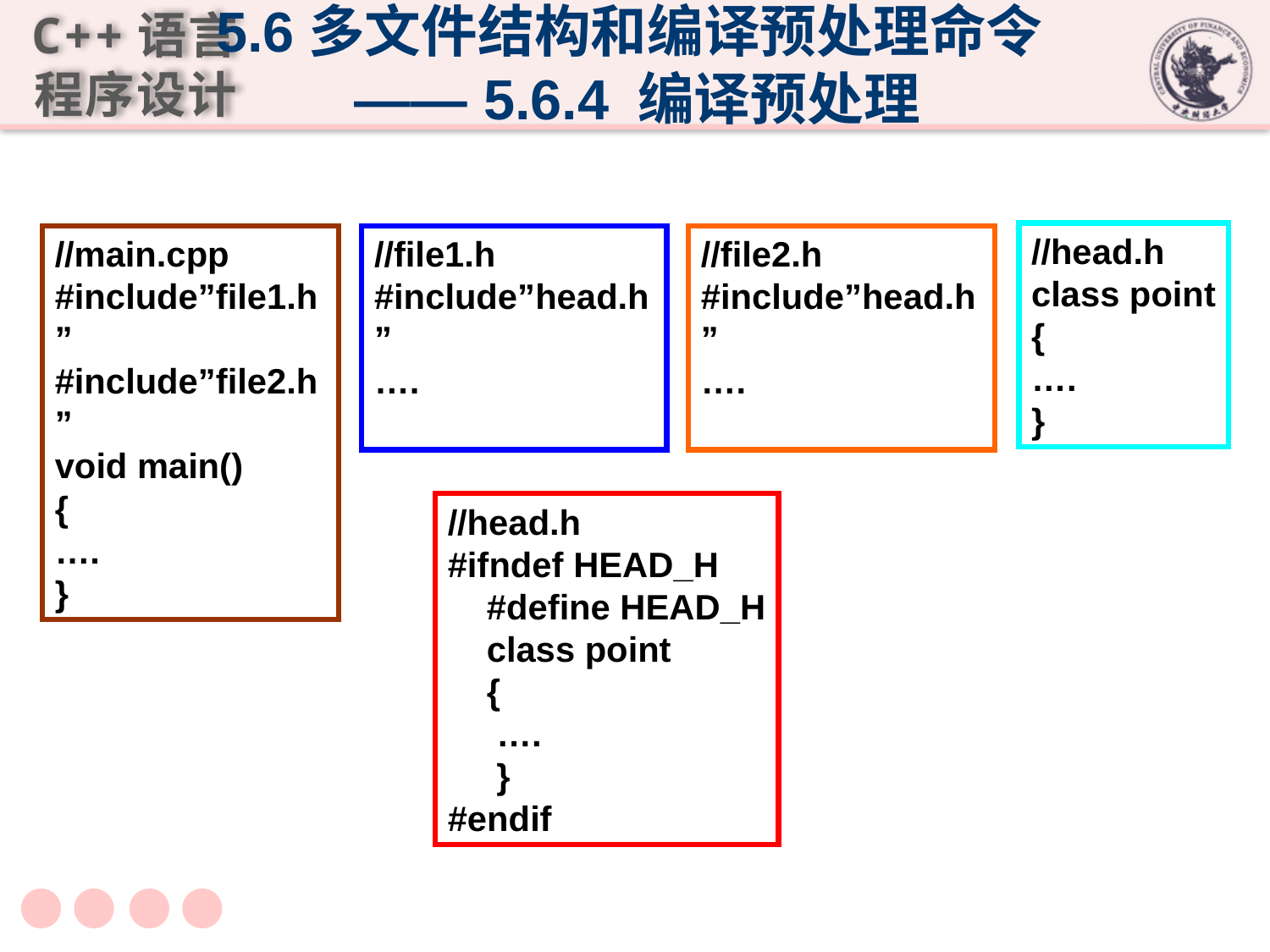

5.6多文件结构和编译预处理命令
 —— 5.6.4 编译预处理
//head.h
class point
{
….
}
//main.cpp
#include”file1.h”
#include”file2.h”
void main()
{
….
}
//file1.h
#include”head.h”
….

//file2.h
#include”head.h”
….

//head.h
#ifndef HEAD_H
    #define HEAD_H
    class point
    {
     ….
     }
#endif